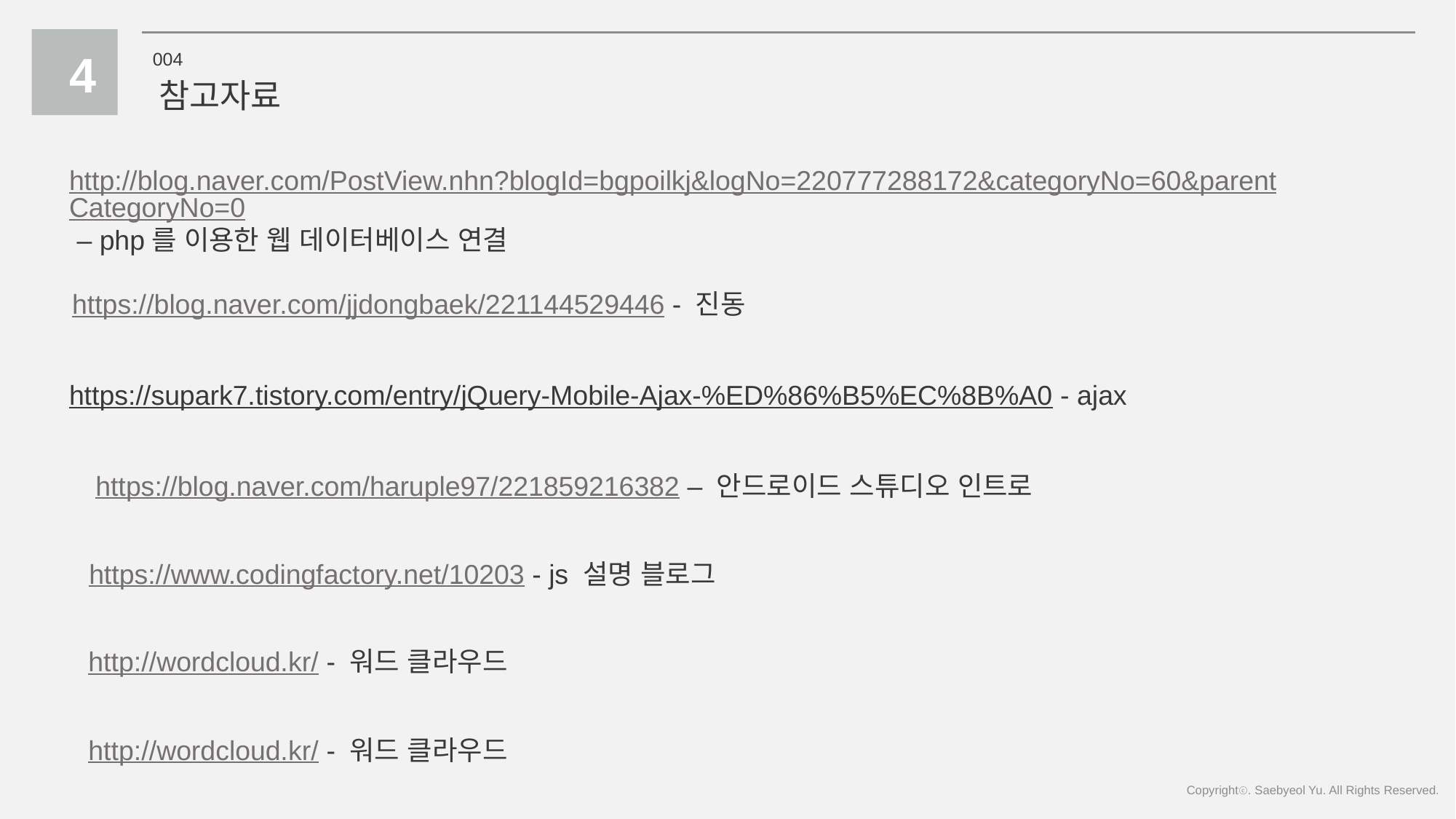

4
004
참고자료
http://blog.naver.com/PostView.nhn?blogId=bgpoilkj&logNo=220777288172&categoryNo=60&parentCategoryNo=0 – php를 이용한 웹 데이터베이스 연결
https://blog.naver.com/jjdongbaek/221144529446 - 진동
https://supark7.tistory.com/entry/jQuery-Mobile-Ajax-%ED%86%B5%EC%8B%A0 - ajax
https://blog.naver.com/haruple97/221859216382 – 안드로이드 스튜디오 인트로
https://www.codingfactory.net/10203 - js 설명 블로그
http://wordcloud.kr/ - 워드 클라우드
http://wordcloud.kr/ - 워드 클라우드
Copyrightⓒ. Saebyeol Yu. All Rights Reserved.